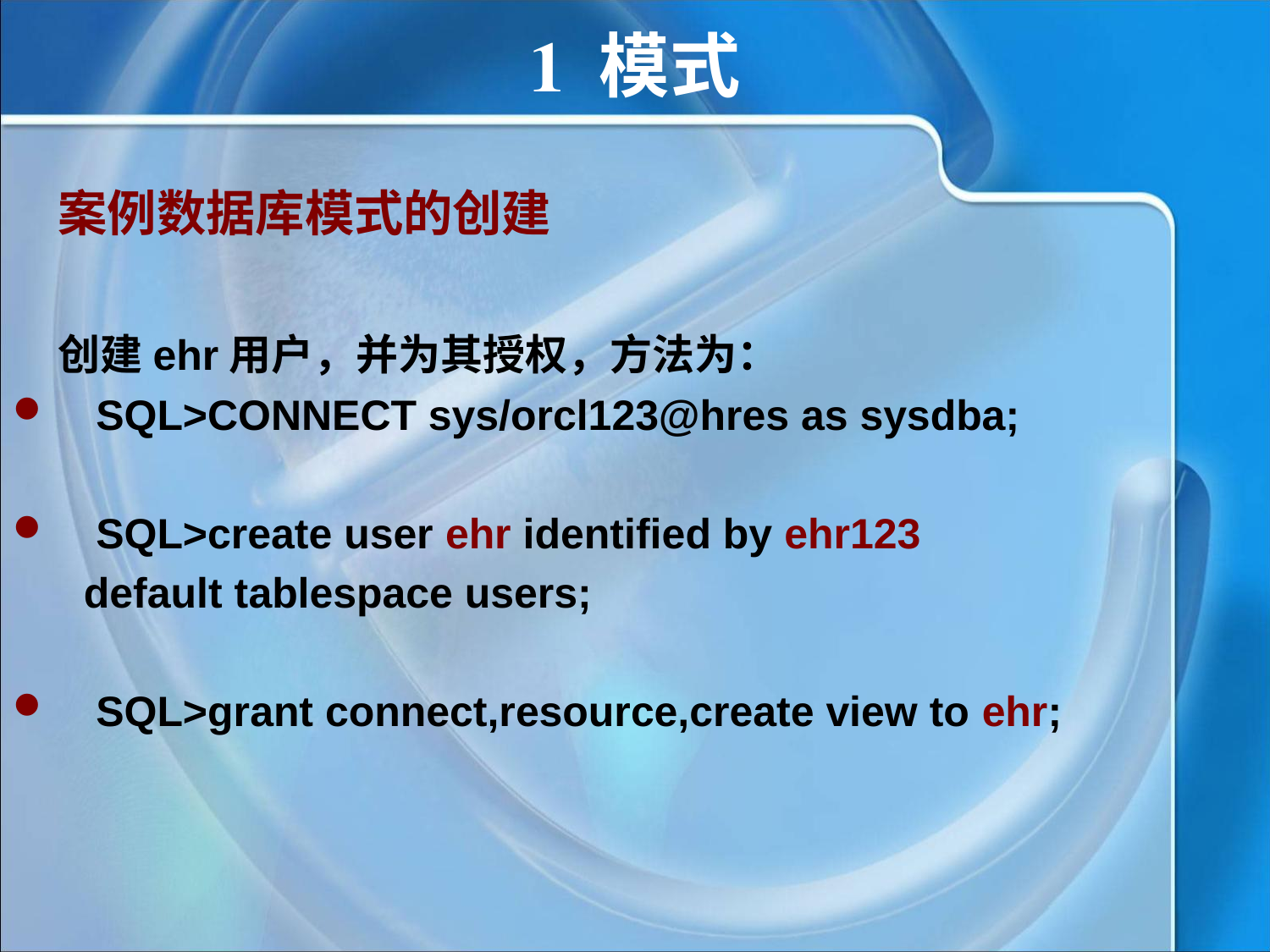

# 1 模式
   案例数据库模式的创建

   创建ehr用户，并为其授权，方法为：
   SQL>CONNECT sys/orcl123@hres as sysdba;

   SQL>create user ehr identified by ehr123
      default tablespace users;

   SQL>grant connect,resource,create view to ehr;
7